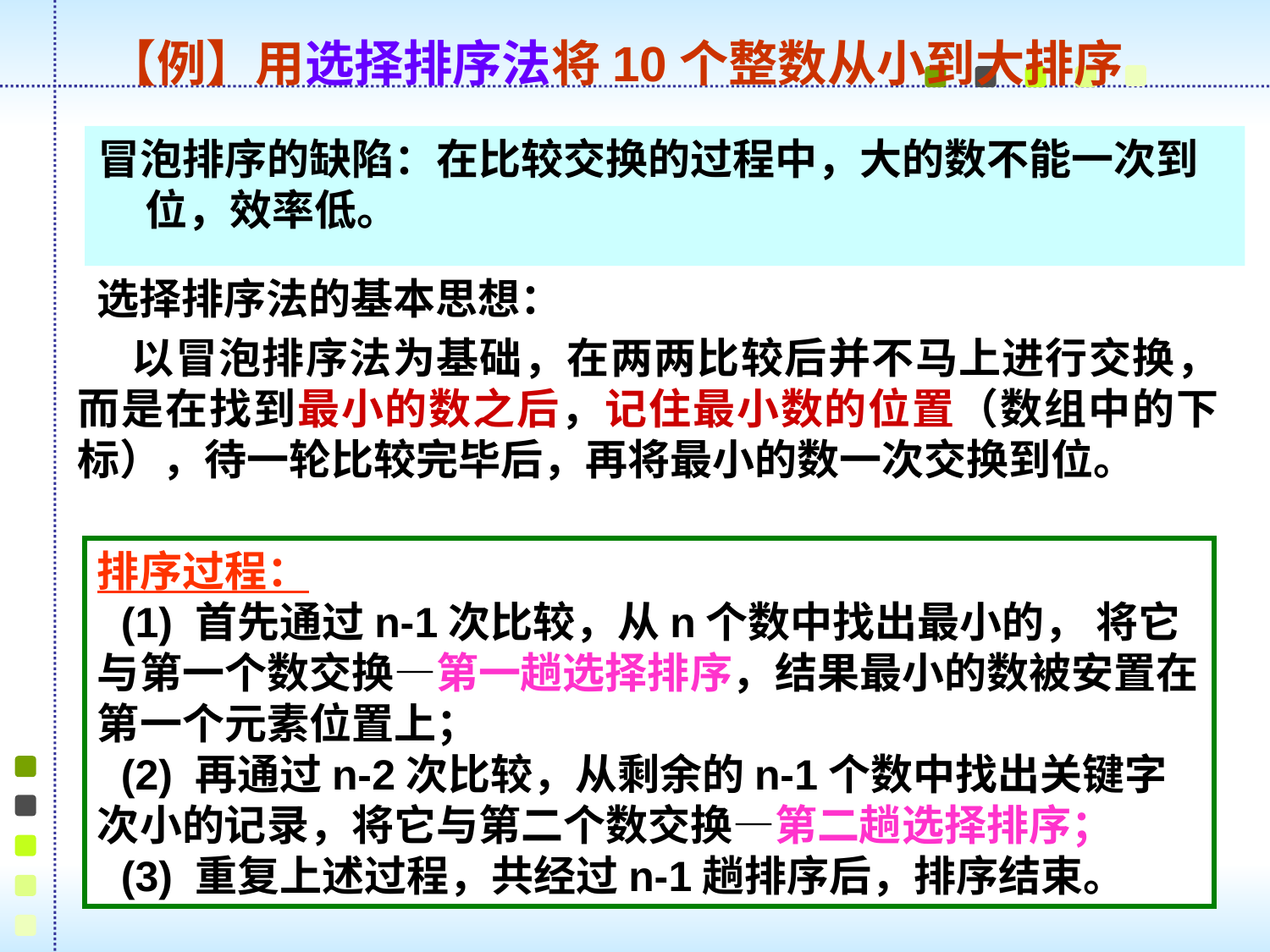

【例】用选择排序法将10个整数从小到大排序
冒泡排序的缺陷：在比较交换的过程中，大的数不能一次到位，效率低。
 选择排序法的基本思想：
    以冒泡排序法为基础，在两两比较后并不马上进行交换，而是在找到最小的数之后，记住最小数的位置（数组中的下标），待一轮比较完毕后，再将最小的数一次交换到位。
排序过程：
  (1) 首先通过n-1次比较，从n个数中找出最小的， 将它与第一个数交换—第一趟选择排序，结果最小的数被安置在第一个元素位置上；
  (2) 再通过n-2次比较，从剩余的n-1个数中找出关键字次小的记录，将它与第二个数交换—第二趟选择排序；
  (3) 重复上述过程，共经过n-1趟排序后，排序结束。